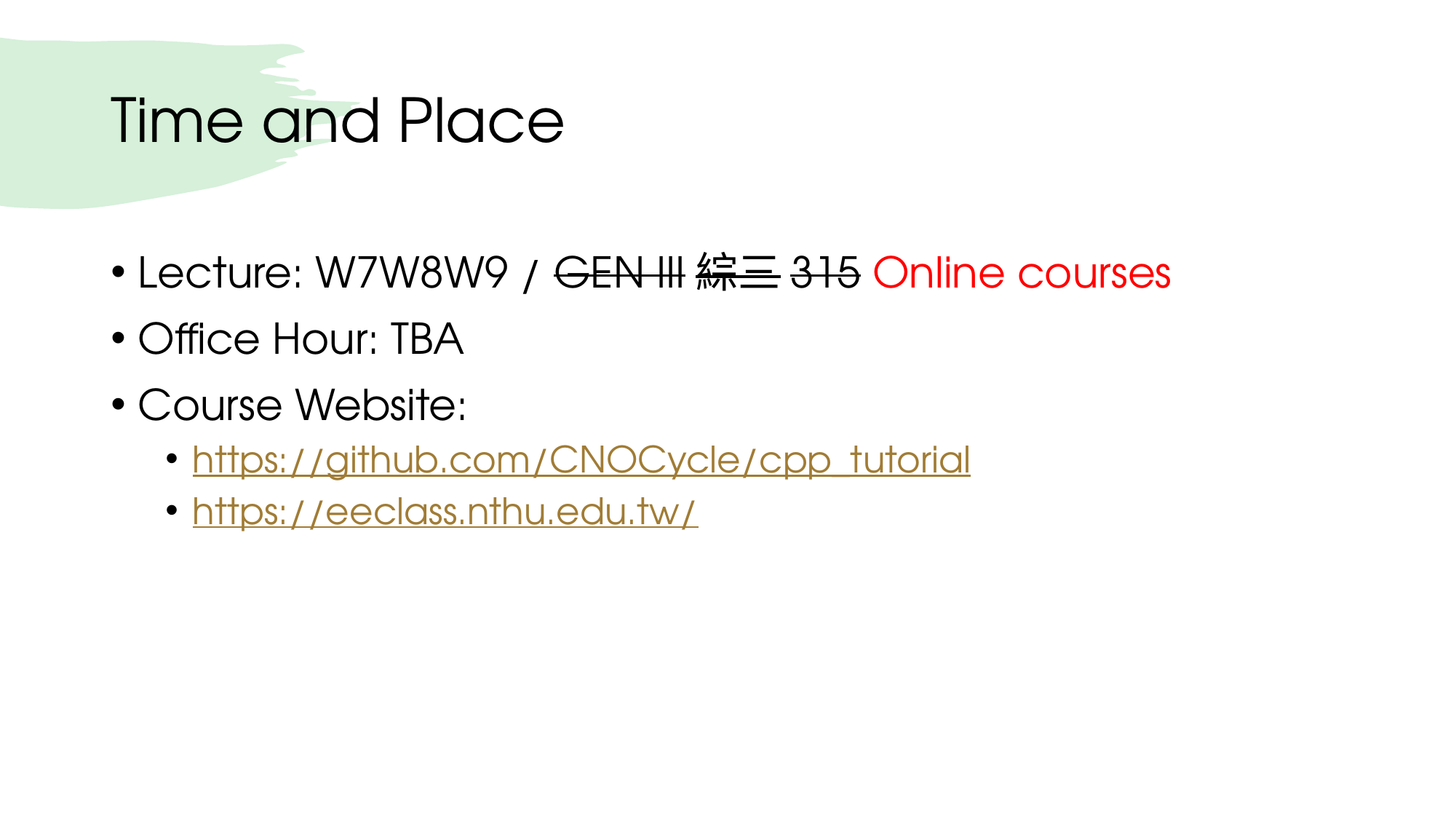

# Time and Place
Lecture: W7W8W9 / GEN III綜三315 Online courses
Office Hour: TBA
Course Website:
https://github.com/CNOCycle/cpp_tutorial
https://eeclass.nthu.edu.tw/